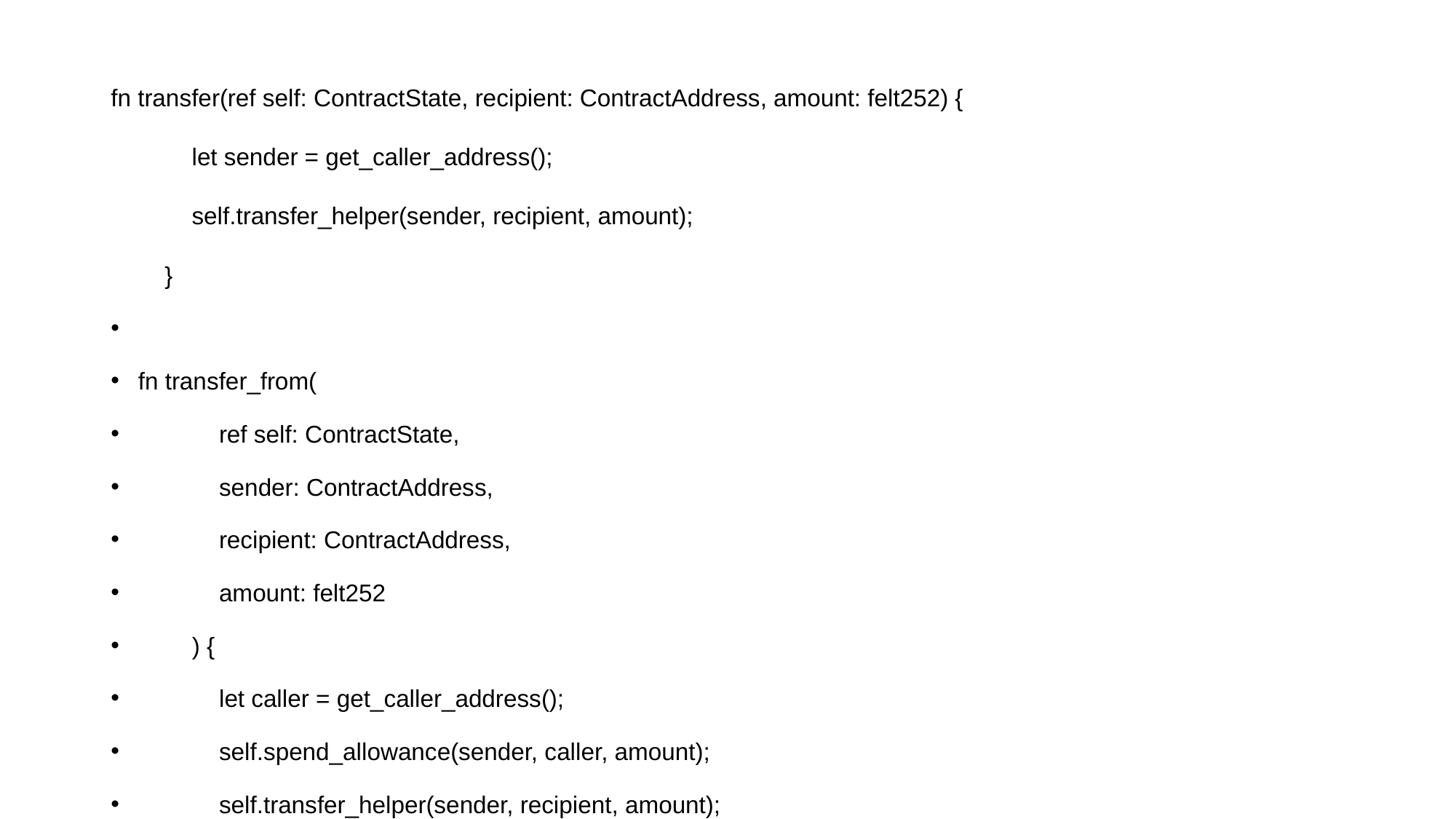

fn transfer(ref self: ContractState, recipient: ContractAddress, amount: felt252) {
            let sender = get_caller_address();
            self.transfer_helper(sender, recipient, amount);
        }

fn transfer_from(
            ref self: ContractState,
            sender: ContractAddress,
            recipient: ContractAddress,
            amount: felt252
        ) {
            let caller = get_caller_address();
            self.spend_allowance(sender, caller, amount);
            self.transfer_helper(sender, recipient, amount);
        }
如上，分别实现了 转账和 自定义转账（转出）